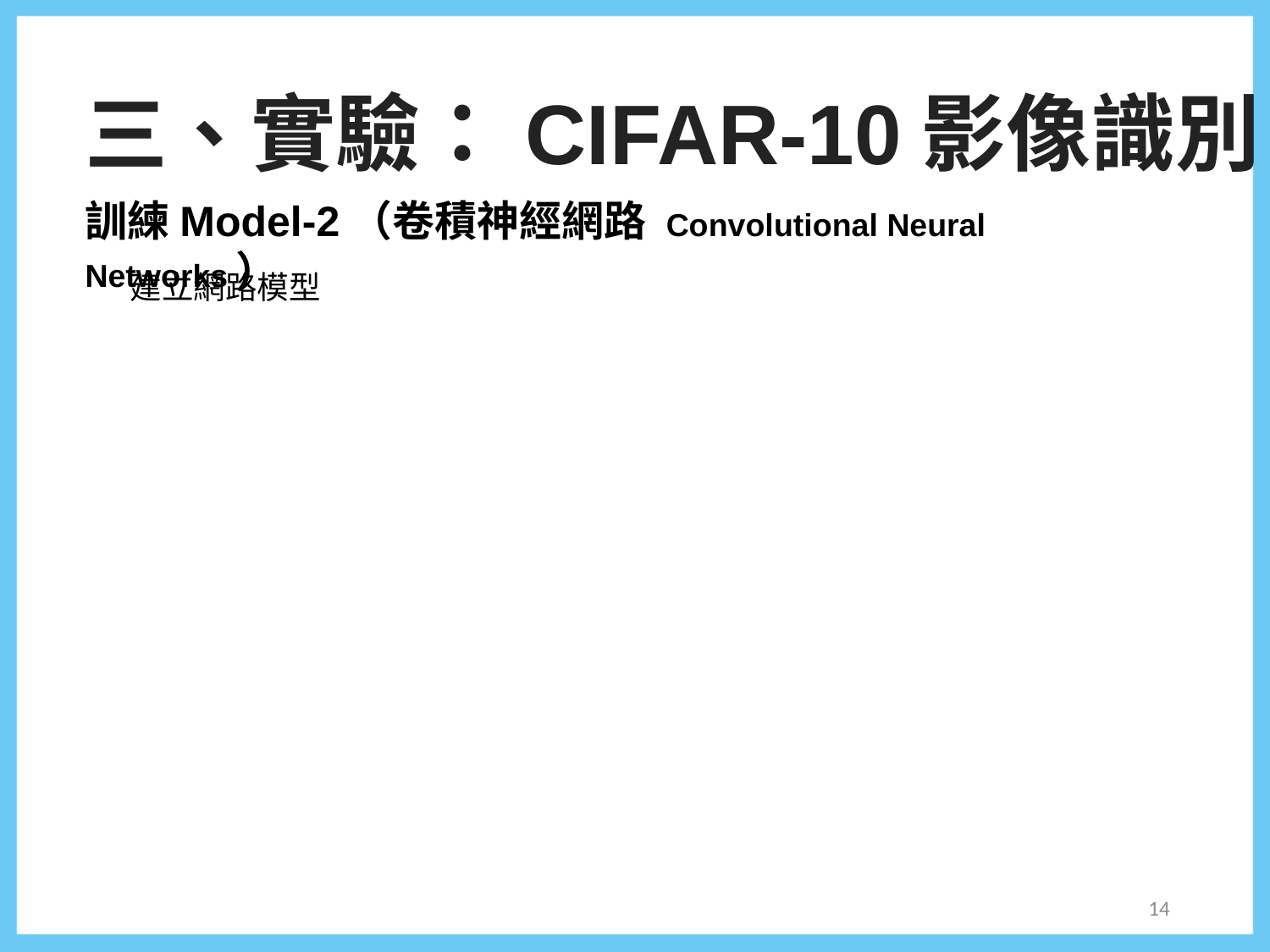

三、實驗：CIFAR-10影像識別
訓練Model-2（卷積神經網路 Convolutional Neural Networks）
建立網路模型
14